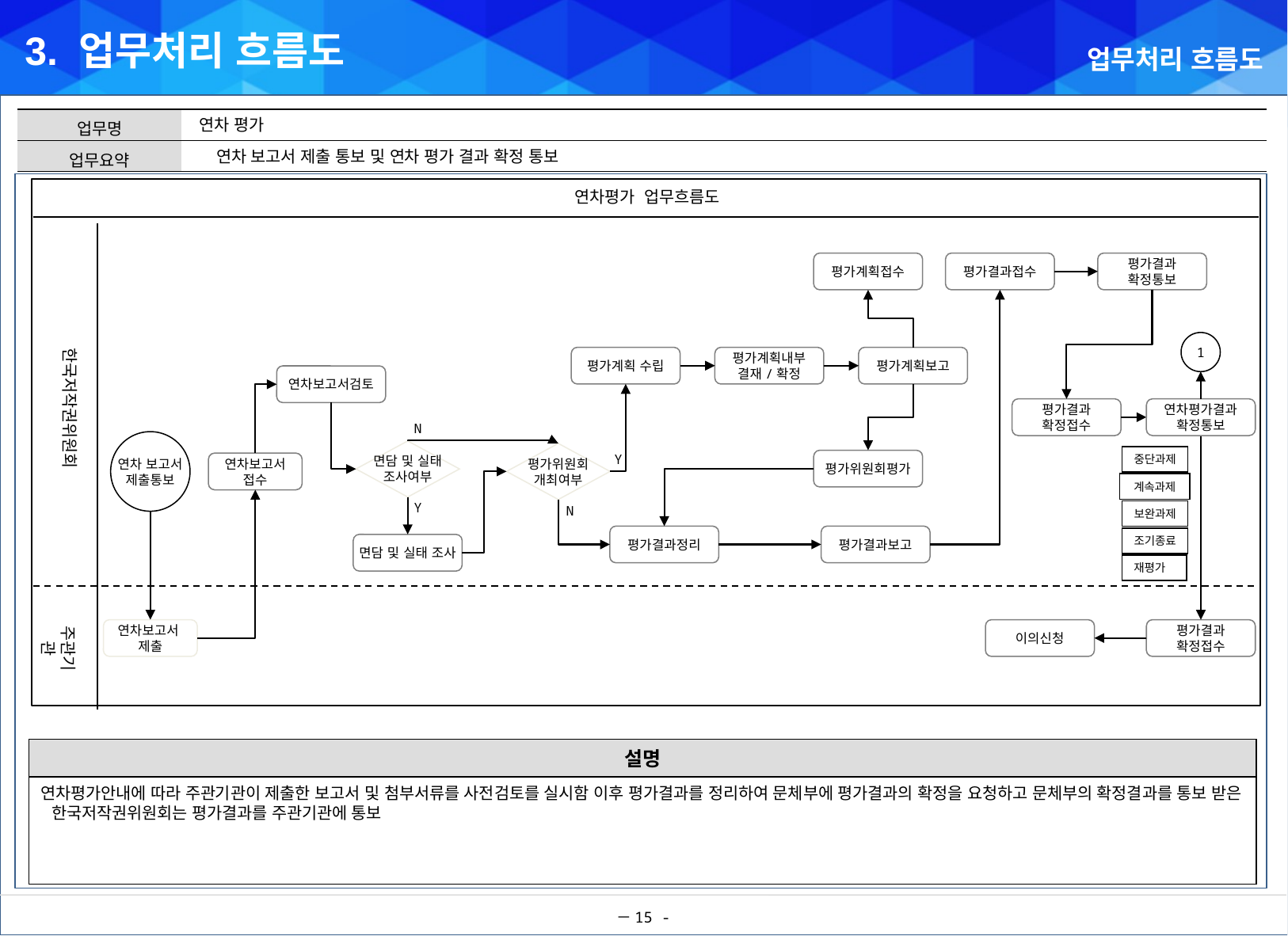

3. 업무처리 흐름도
업무처리 흐름도
연차 평가
연차 보고서 제출 통보 및 연차 평가 결과 확정 통보

연차평가  업무흐름도
평가계획접수
평가결과접수
평가결과
확정통보
한국저작권위원회
1
평가계획 수립
평가계획내부
결재/확정
평가계획보고
연차보고서검토
평가결과
확정접수
연차평가결과
확정통보
N
연차 보고서
제출통보
면담 및 실태
조사여부
평가위원회
개최여부
중단과제
평가위원회평가
Y
연차보고서
접수
계속과제
Y
보완과제
N
평가결과정리
평가결과보고
조기종료
면담 및 실태 조사
재평가
주관기관
연차보고서
제출
이의신청
평가결과
확정접수
설명
연차평가안내에 따라 주관기관이 제출한 보고서 및 첨부서류를 사전검토를 실시함 이후 평가결과를 정리하여 문체부에 평가결과의 확정을 요청하고 문체부의 확정결과를 통보 받은 한국저작권위원회는 평가결과를 주관기관에 통보